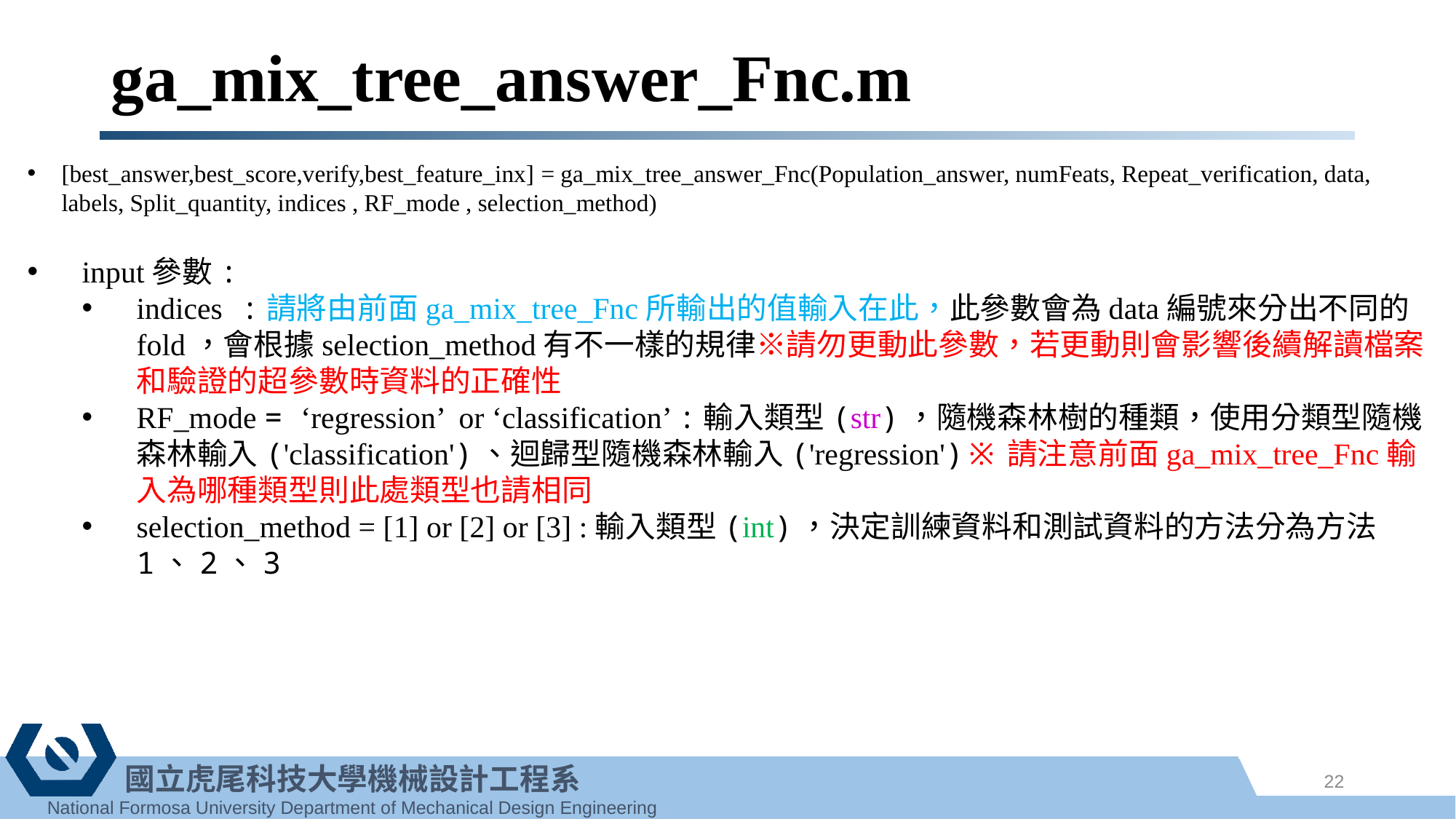

# ga_mix_tree_answer_Fnc.m
[best_answer,best_score,verify,best_feature_inx] = ga_mix_tree_answer_Fnc(Population_answer, numFeats, Repeat_verification, data, labels, Split_quantity, indices , RF_mode , selection_method)

input參數:
indices :請將由前面ga_mix_tree_Fnc所輸出的值輸入在此，此參數會為data編號來分出不同的fold，會根據selection_method有不一樣的規律※請勿更動此參數，若更動則會影響後續解讀檔案和驗證的超參數時資料的正確性
RF_mode = ‘regression’  or ‘classification’ :輸入類型(str)，隨機森林樹的種類，使用分類型隨機森林輸入('classification')、迴歸型隨機森林輸入('regression')※請注意前面ga_mix_tree_Fnc輸入為哪種類型則此處類型也請相同
selection_method = [1] or [2] or [3] :輸入類型(int)，決定訓練資料和測試資料的方法分為方法1、2、3

22